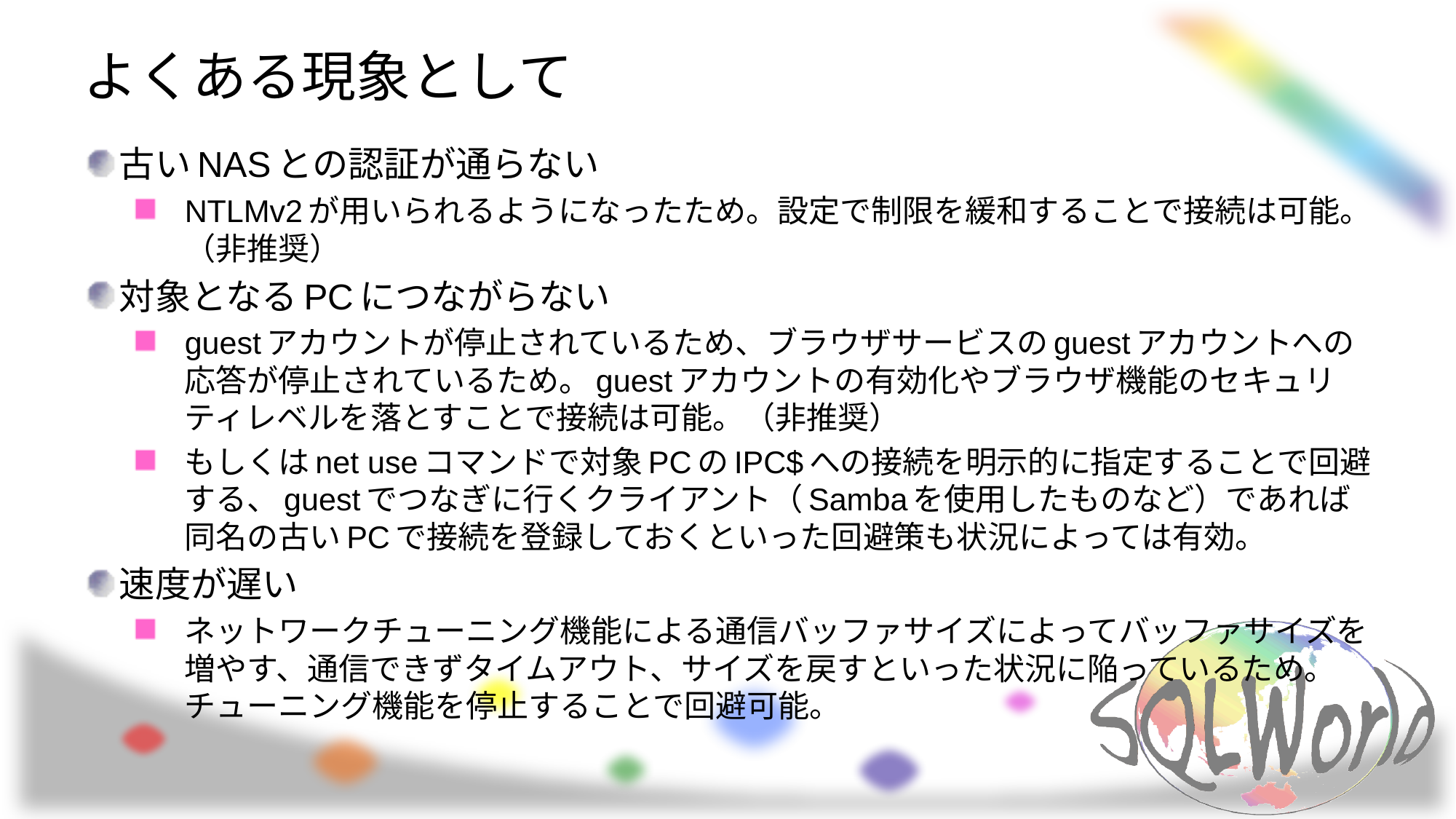

# よくある現象として
古いNASとの認証が通らない
NTLMv2が用いられるようになったため。設定で制限を緩和することで接続は可能。（非推奨）
対象となるPCにつながらない
guestアカウントが停止されているため、ブラウザサービスのguestアカウントへの応答が停止されているため。guestアカウントの有効化やブラウザ機能のセキュリティレベルを落とすことで接続は可能。（非推奨）
もしくはnet useコマンドで対象PCのIPC$への接続を明示的に指定することで回避する、guestでつなぎに行くクライアント（Sambaを使用したものなど）であれば同名の古いPCで接続を登録しておくといった回避策も状況によっては有効。
速度が遅い
ネットワークチューニング機能による通信バッファサイズによってバッファサイズを増やす、通信できずタイムアウト、サイズを戻すといった状況に陥っているため。チューニング機能を停止することで回避可能。